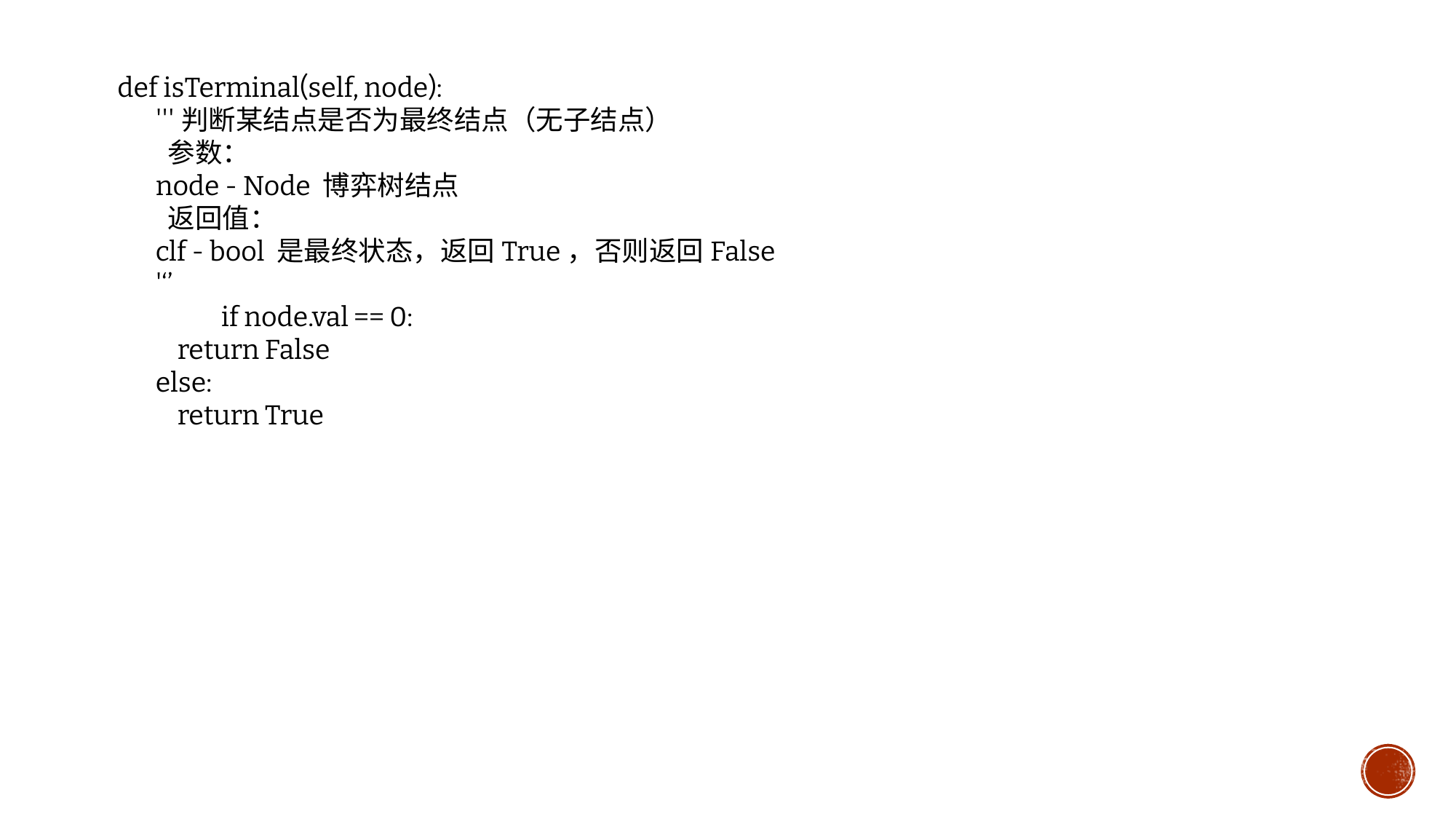

def isTerminal(self, node):
        '''判断某结点是否为最终结点（无子结点）
        参数：
        node - Node 博弈树结点
        返回值：
        clf - bool 是最终状态，返回True，否则返回False
        '‘’
	if node.val == 0:
            return False
        else:
            return True